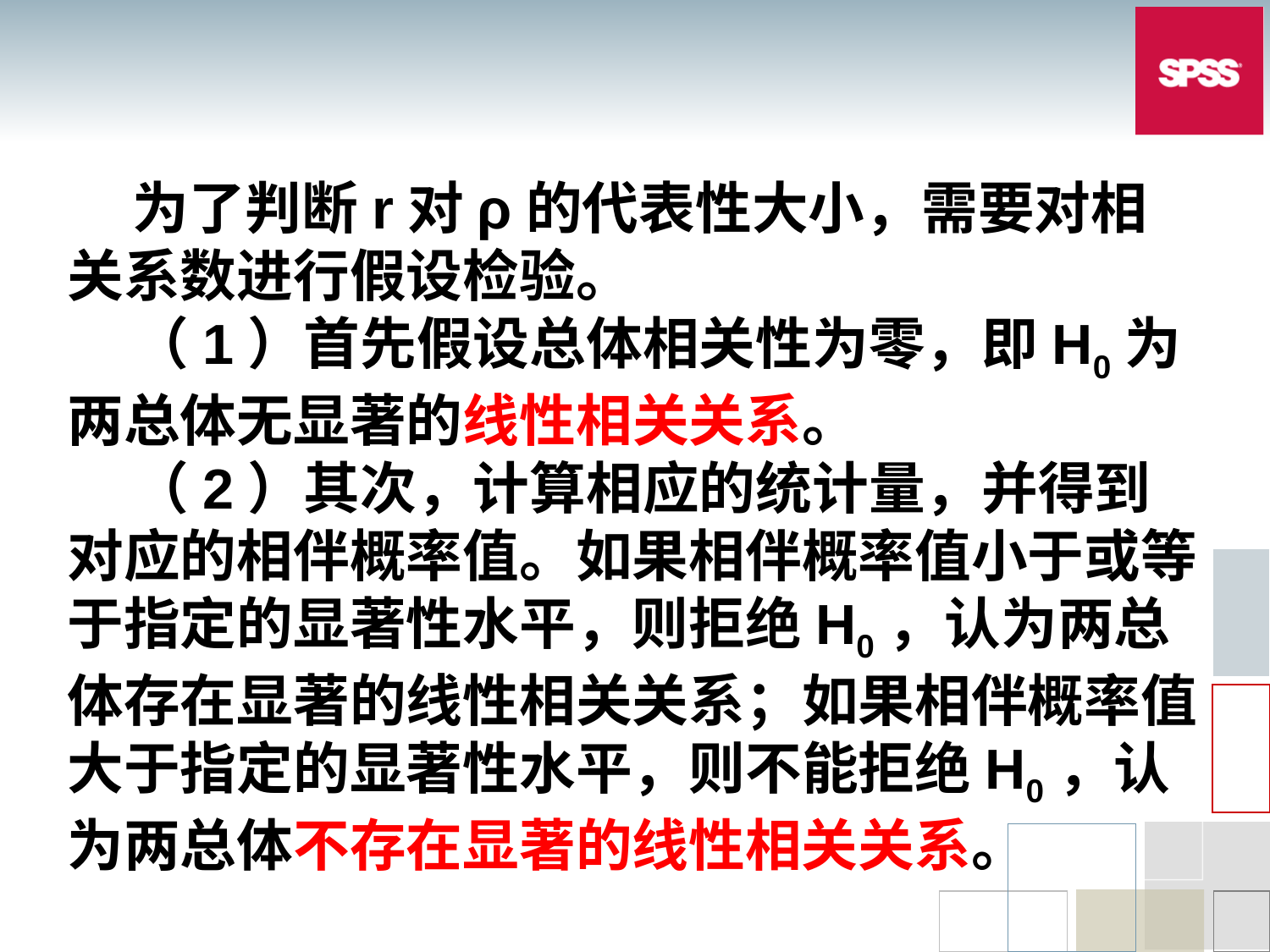

为了判断r对ρ的代表性大小，需要对相关系数进行假设检验。
    （1）首先假设总体相关性为零，即H0为两总体无显著的线性相关关系。
    （2）其次，计算相应的统计量，并得到对应的相伴概率值。如果相伴概率值小于或等于指定的显著性水平，则拒绝H0，认为两总体存在显著的线性相关关系；如果相伴概率值大于指定的显著性水平，则不能拒绝H0，认为两总体不存在显著的线性相关关系。